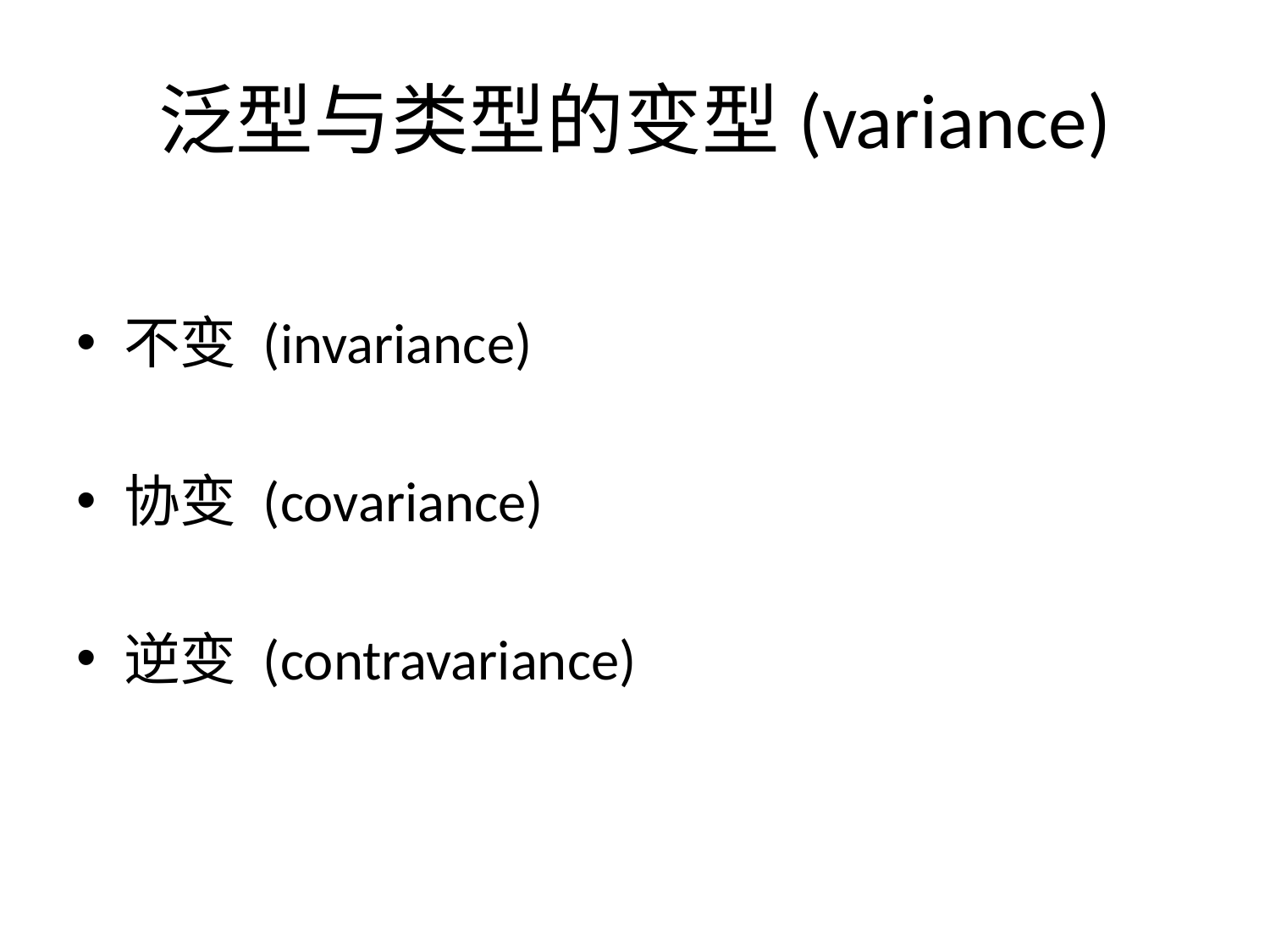

# 泛型与类型的变型(variance)

不变 (invariance)

协变 (covariance)

逆变 (contravariance)